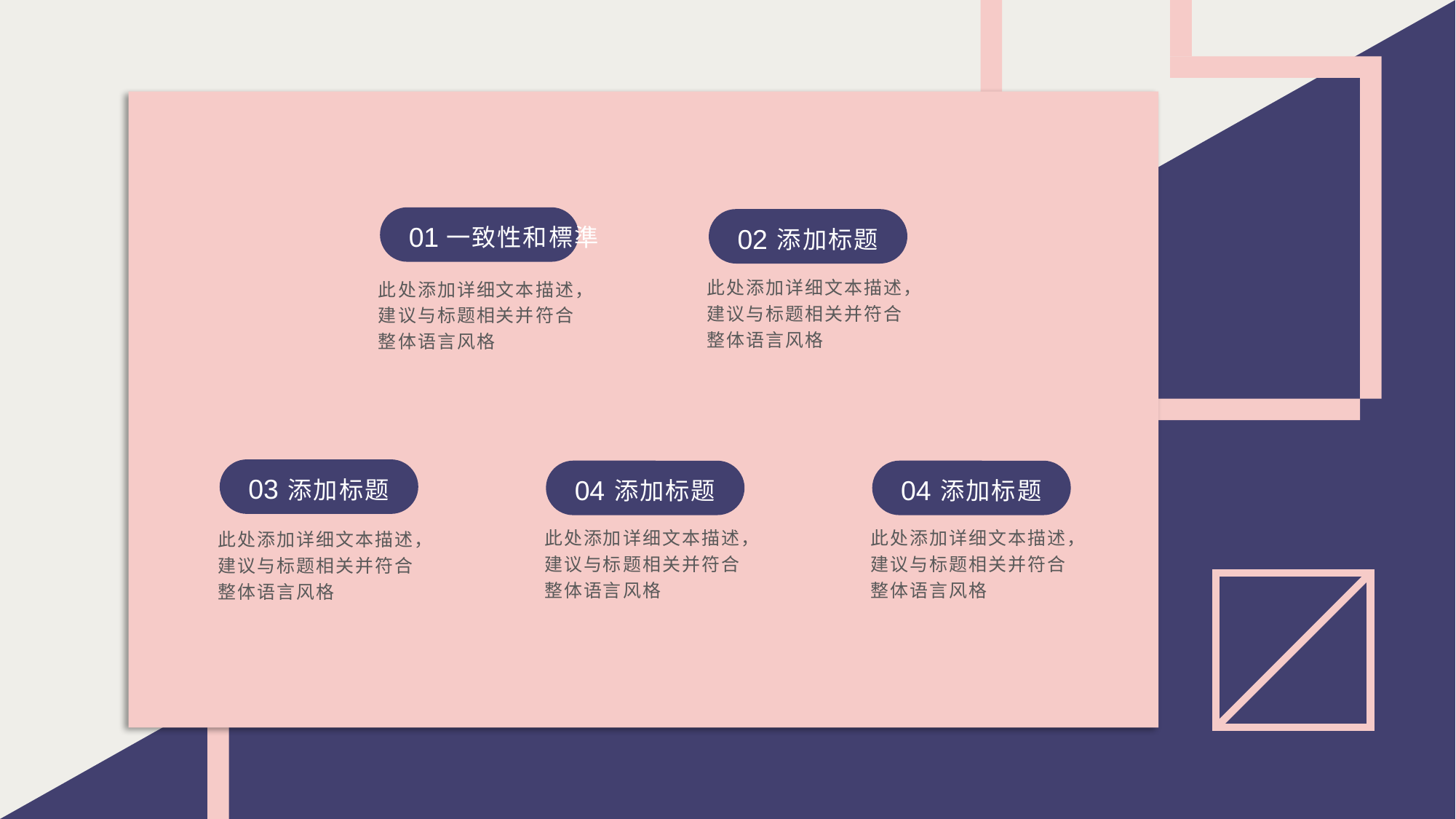

01
一致性和標準
此处添加详细文本描述，建议与标题相关并符合整体语言风格

02
添加标题
此处添加详细文本描述，建议与标题相关并符合整体语言风格

03
添加标题
此处添加详细文本描述，建议与标题相关并符合整体语言风格

04
添加标题
此处添加详细文本描述，建议与标题相关并符合整体语言风格

04
添加标题
此处添加详细文本描述，建议与标题相关并符合整体语言风格